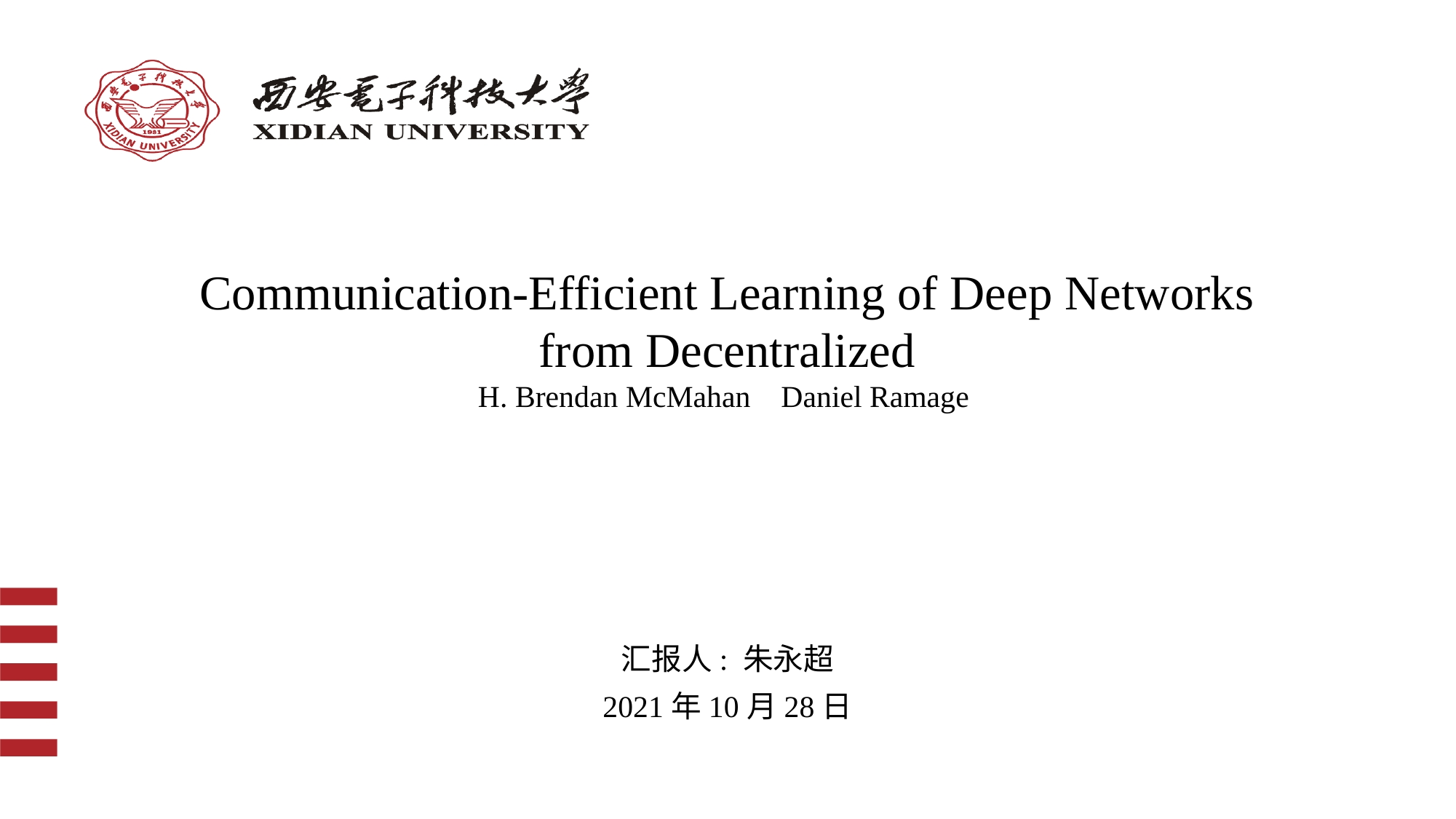

Communication-Efficient Learning of Deep Networks
from Decentralized
H. Brendan McMahan    Daniel Ramage

汇报人: 朱永超
2021年10月28日